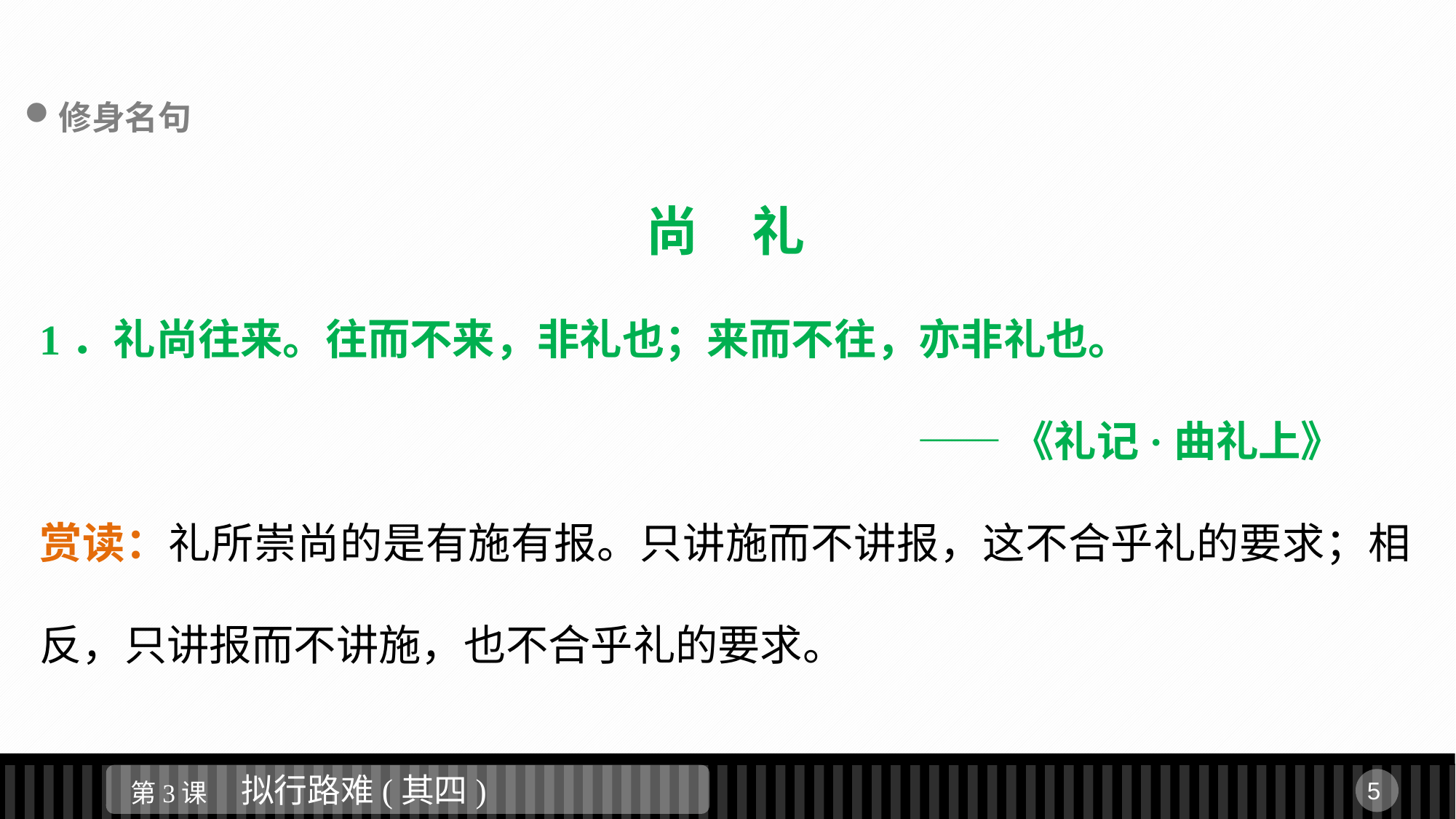

修身名句
尚　礼
1．礼尚往来。往而不来，非礼也；来而不往，亦非礼也。
                                                                                           ——《礼记·曲礼上》
赏读：礼所崇尚的是有施有报。只讲施而不讲报，这不合乎礼的要求；相反，只讲报而不讲施，也不合乎礼的要求。